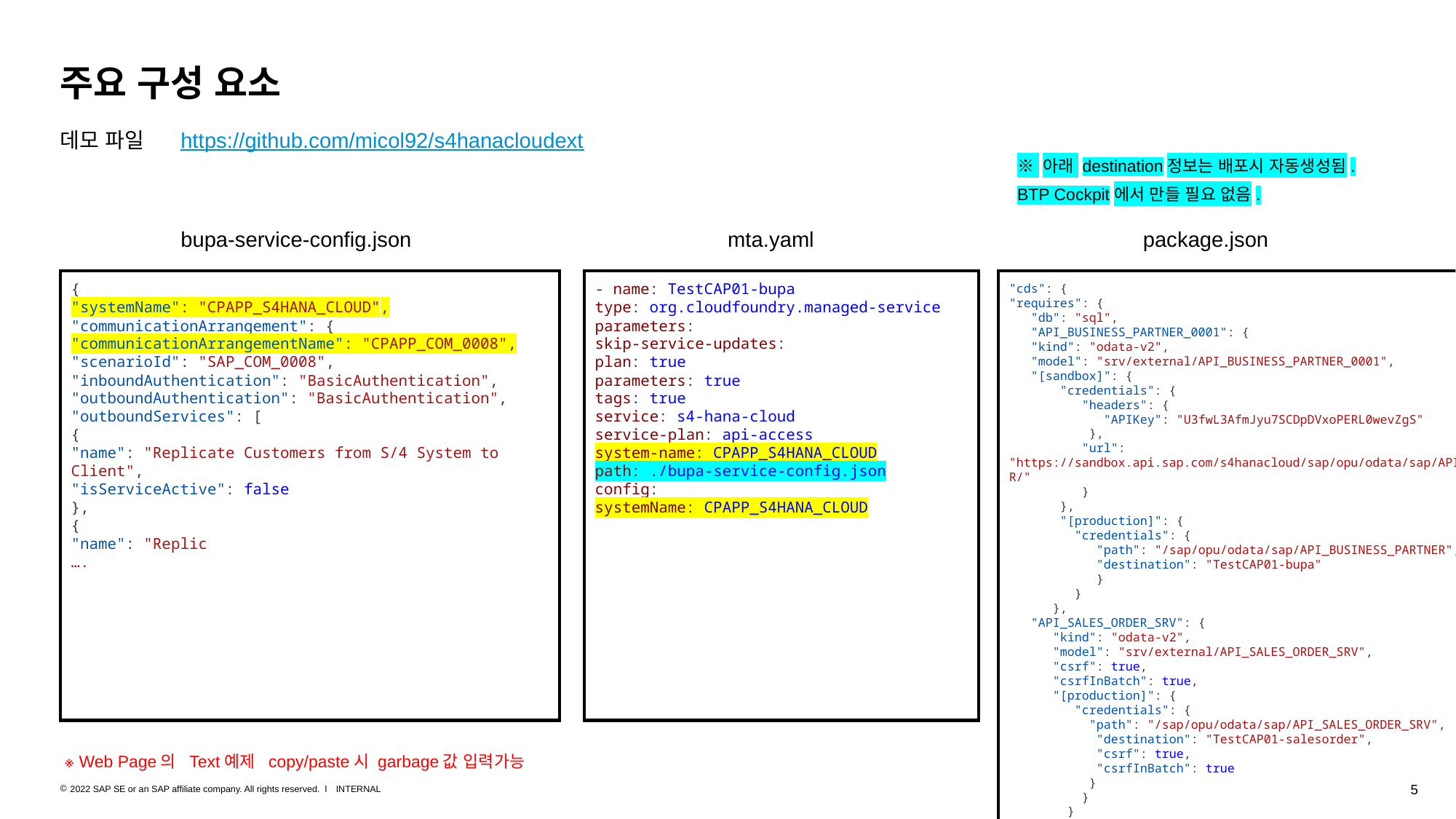

# 주요 구성 요소
데모 파일
https://github.com/micol92/s4hanacloudext
※ 아래 destination정보는 배포시 자동생성됨.
BTP Cockpit에서 만들 필요 없음.
bupa-service-config.json
mta.yaml
package.json
{
"systemName": "CPAPP_S4HANA_CLOUD",
"communicationArrangement": {
"communicationArrangementName": "CPAPP_COM_0008",
"scenarioId": "SAP_COM_0008",
"inboundAuthentication": "BasicAuthentication",
"outboundAuthentication": "BasicAuthentication",
"outboundServices": [
{
"name": "Replicate Customers from S/4 System to Client",
"isServiceActive": false
},
{
"name": "Replic
….
- name: TestCAP01-bupa
type: org.cloudfoundry.managed-service
parameters:
skip-service-updates:
plan: true
parameters: true
tags: true
service: s4-hana-cloud
service-plan: api-access
system-name: CPAPP_S4HANA_CLOUD
path: ./bupa-service-config.json
config:
systemName: CPAPP_S4HANA_CLOUD
"cds": {
"requires": {
   "db": "sql",
   "API_BUSINESS_PARTNER_0001": {
   "kind": "odata-v2",
   "model": "srv/external/API_BUSINESS_PARTNER_0001",
   "[sandbox]": {
       "credentials": {
          "headers": {
             "APIKey": "U3fwL3AfmJyu7SCDpDVxoPERL0wevZgS"
           },
          "url":   "https://sandbox.api.sap.com/s4hanacloud/sap/opu/odata/sap/API_BUSINESS_PARTNER/"
          }
       },
       "[production]": {
         "credentials": {
            "path": "/sap/opu/odata/sap/API_BUSINESS_PARTNER",
            "destination": "TestCAP01-bupa"
            }
         }
      },
   "API_SALES_ORDER_SRV": {
      "kind": "odata-v2",
      "model": "srv/external/API_SALES_ORDER_SRV",
      "csrf": true,
      "csrfInBatch": true,
      "[production]": {
         "credentials": {
           "path": "/sap/opu/odata/sap/API_SALES_ORDER_SRV",
            "destination": "TestCAP01-salesorder",
            "csrf": true,
            "csrfInBatch": true
           }
          }
        }
      }
   }
※ Web Page의  Text예제  copy/paste시 garbage값 입력가능